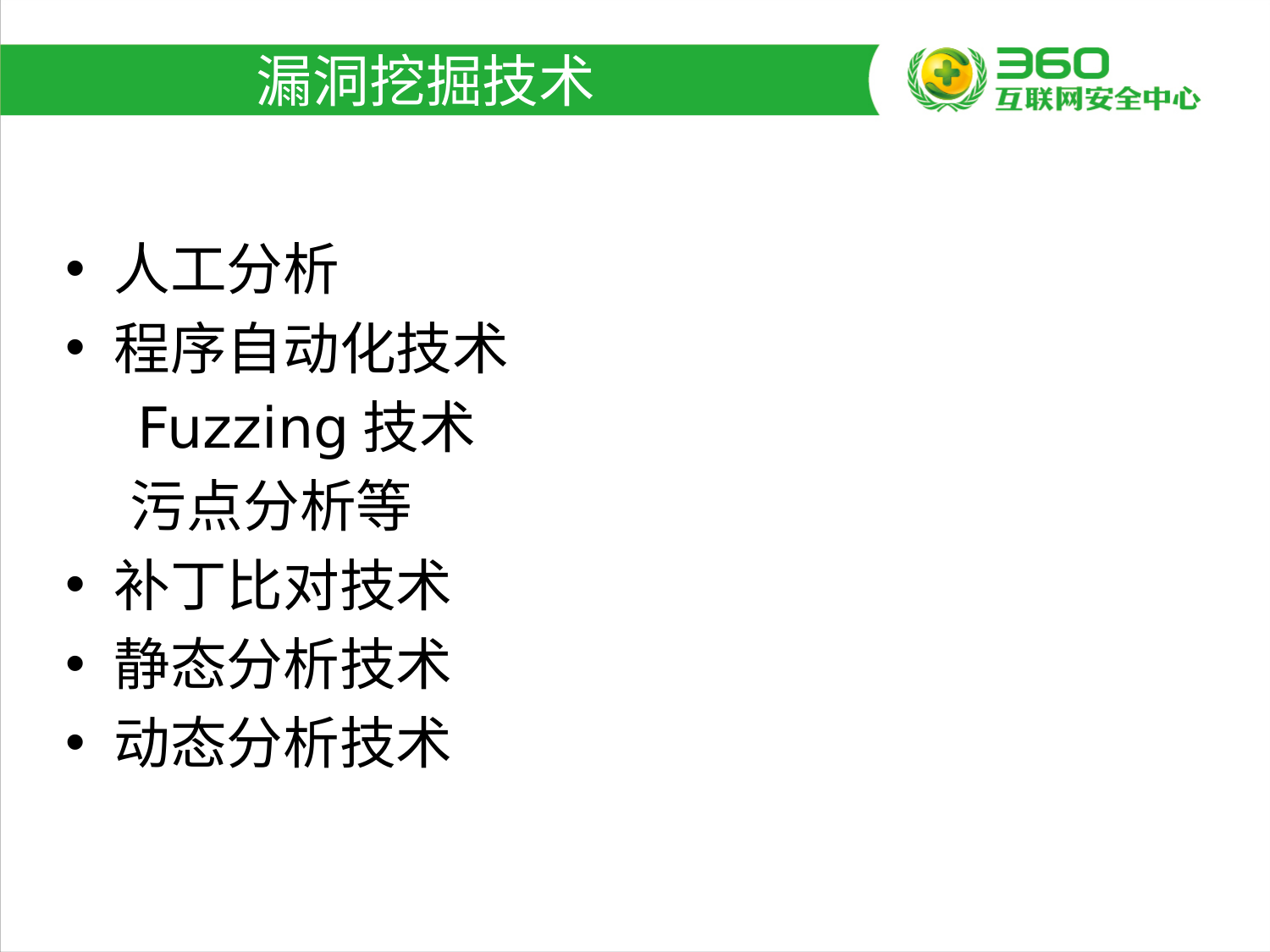

# 漏洞挖掘技术
人工分析
程序自动化技术
    Fuzzing技术
    污点分析等
补丁比对技术
静态分析技术
动态分析技术